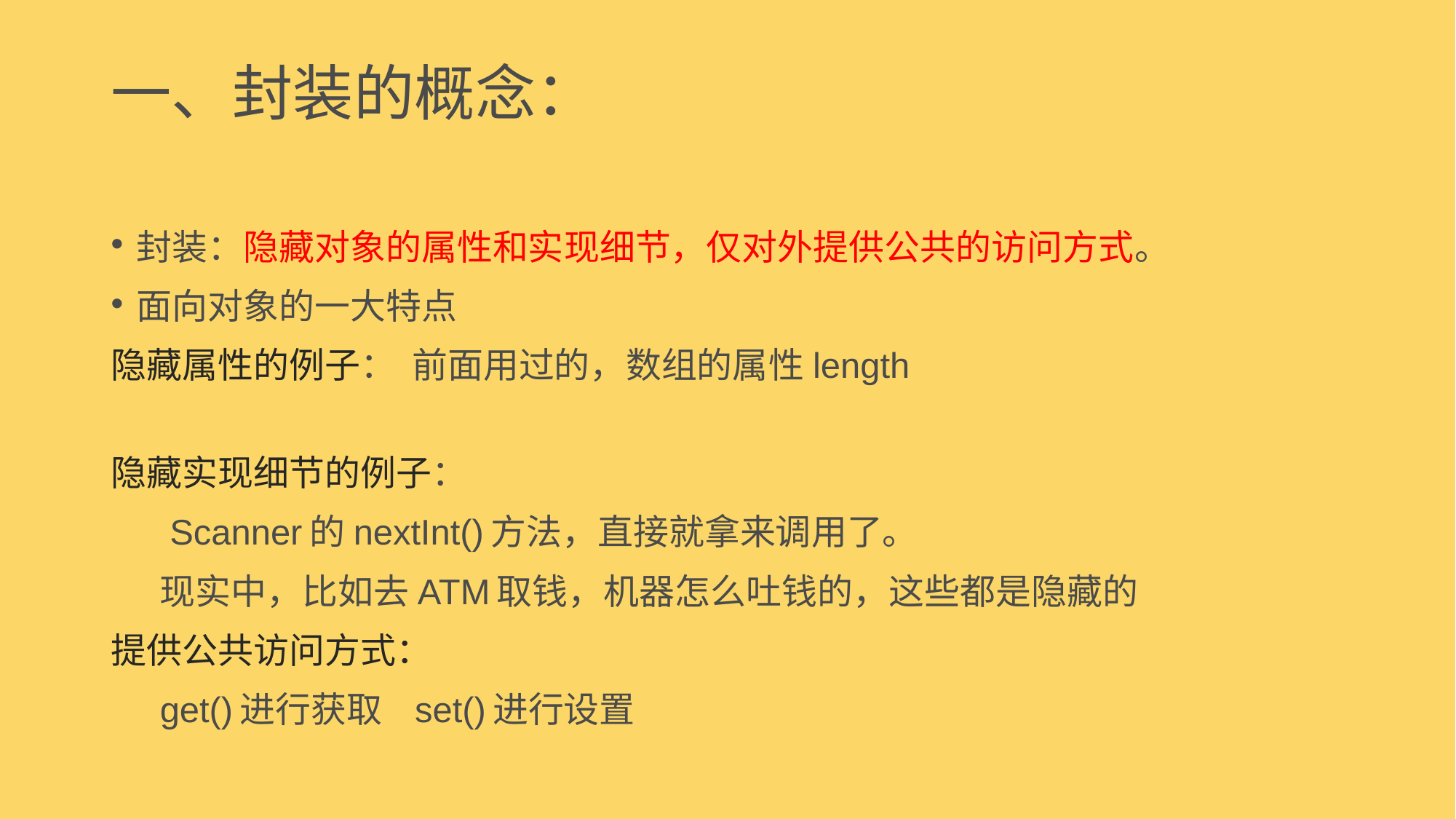

一、封装的概念：
封装：隐藏对象的属性和实现细节，仅对外提供公共的访问方式。
面向对象的一大特点
隐藏属性的例子：  前面用过的，数组的属性length

隐藏实现细节的例子：
      Scanner的nextInt()方法，直接就拿来调用了。
     现实中，比如去ATM取钱，机器怎么吐钱的，这些都是隐藏的
提供公共访问方式：
     get()进行获取   set()进行设置